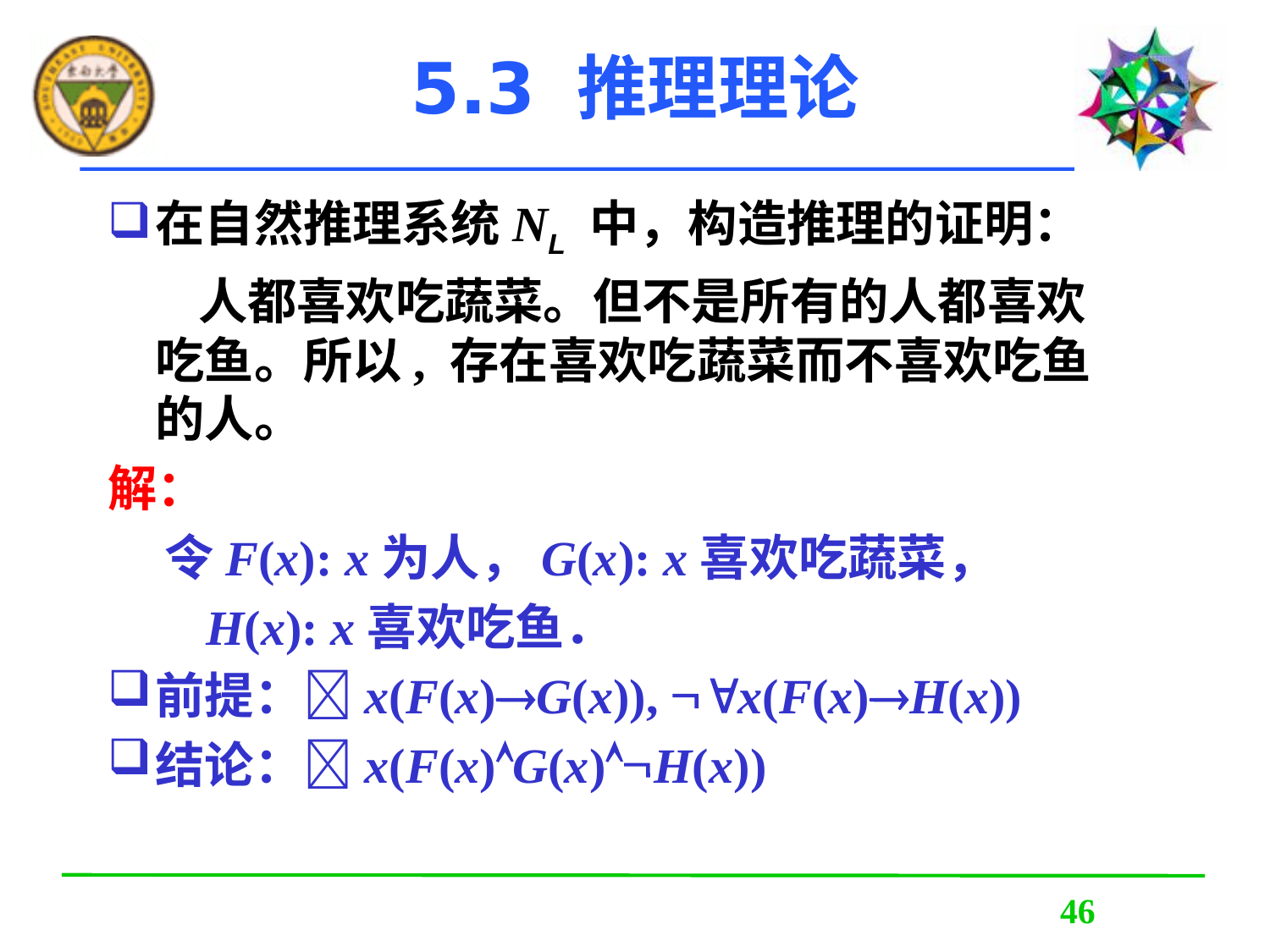

# 5.3 推理理论
在自然推理系统NL 中，构造推理的证明：
       人都喜欢吃蔬菜。但不是所有的人都喜欢吃鱼。所以, 存在喜欢吃蔬菜而不喜欢吃鱼的人。
解：
    令F(x): x为人，G(x): x喜欢吃蔬菜，
        H(x): x喜欢吃鱼．
前提：∀x(F(x)→G(x)), ¬∀x(F(x)→H(x))
结论：∃x(F(x)∧G(x)∧¬H(x))